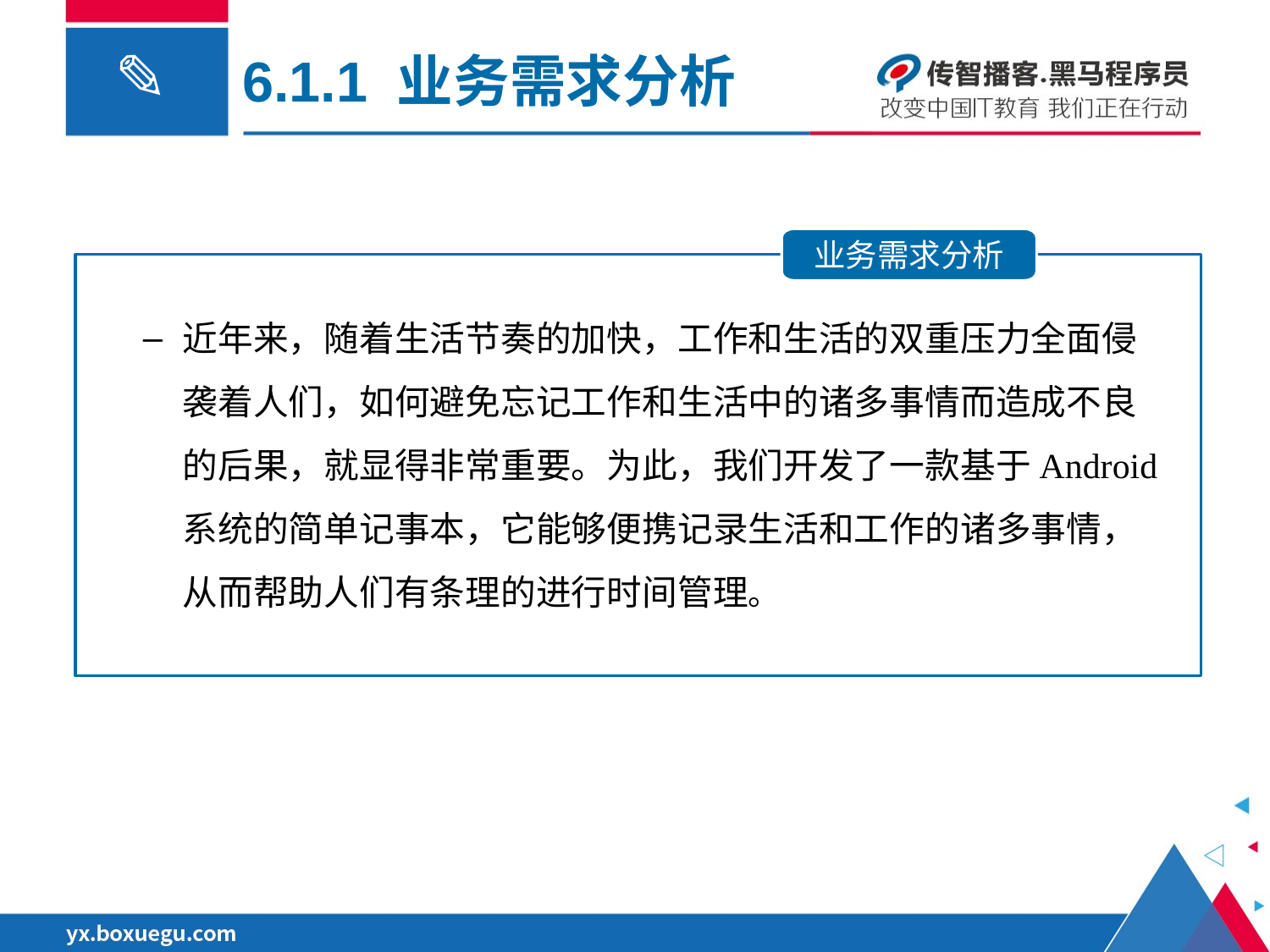

6.1.1 业务需求分析
业务需求分析

近年来，随着生活节奏的加快，工作和生活的双重压力全面侵袭着人们，如何避免忘记工作和生活中的诸多事情而造成不良的后果，就显得非常重要。为此，我们开发了一款基于Android系统的简单记事本，它能够便携记录生活和工作的诸多事情，从而帮助人们有条理的进行时间管理。